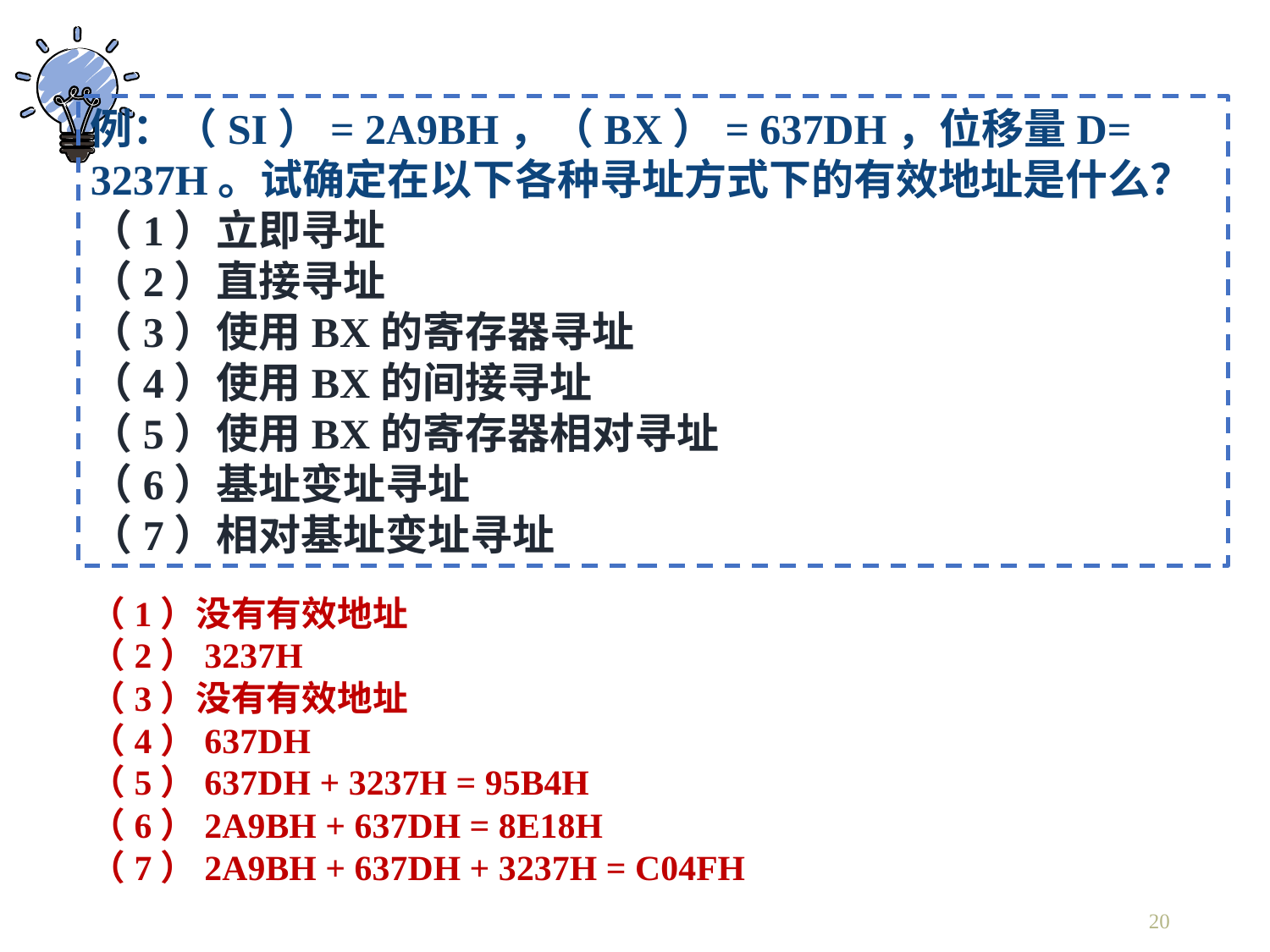

例：（SI）= 2A9BH，（BX）= 637DH，位移量D= 3237H。试确定在以下各种寻址方式下的有效地址是什么？
（1）立即寻址
（2）直接寻址
（3）使用BX的寄存器寻址
（4）使用BX的间接寻址
（5）使用BX的寄存器相对寻址
（6）基址变址寻址
（7）相对基址变址寻址
（1）没有有效地址
（2）3237H
（3）没有有效地址
（4）637DH
（5）637DH + 3237H = 95B4H
（6）2A9BH + 637DH = 8E18H
（7）2A9BH + 637DH + 3237H = C04FH

20